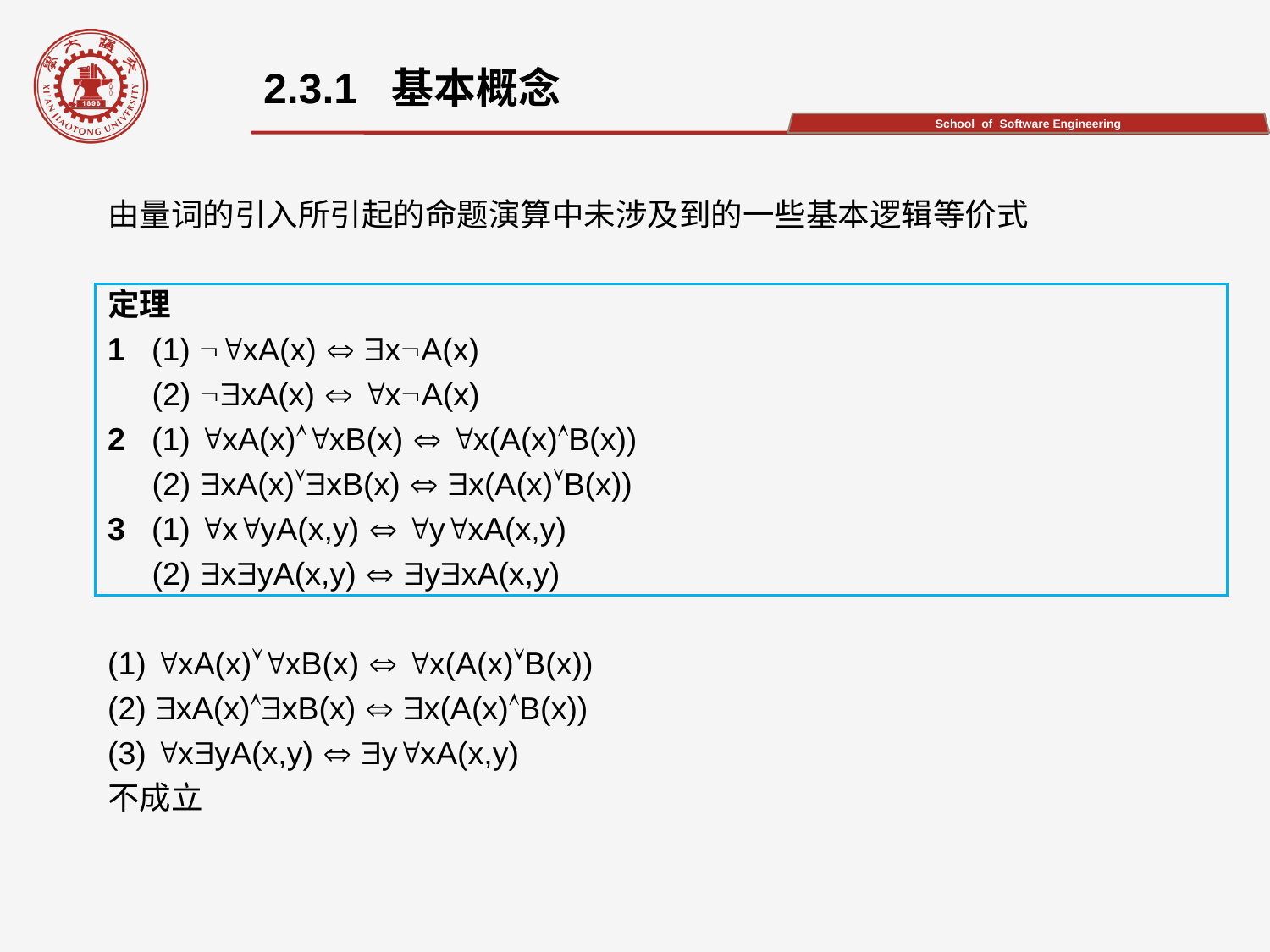

2.3.1  基本概念
由量词的引入所引起的命题演算中未涉及到的一些基本逻辑等价式

定理
1   (1) ¬∀xA(x) ⇔ ∃x¬A(x)
     (2) ¬∃xA(x) ⇔ ∀x¬A(x)
2   (1) ∀xA(x)∧∀xB(x) ⇔ ∀x(A(x)∧B(x))
     (2) ∃xA(x)∨∃xB(x) ⇔ ∃x(A(x)∨B(x))
3   (1) ∀x∀yA(x,y) ⇔ ∀y∀xA(x,y)
     (2) ∃x∃yA(x,y) ⇔ ∃y∃xA(x,y)

(1) ∀xA(x)∨∀xB(x) ⇔ ∀x(A(x)∨B(x))
(2) ∃xA(x)∧∃xB(x) ⇔ ∃x(A(x)∧B(x))
(3) ∀x∃yA(x,y) ⇔ ∃y∀xA(x,y)
不成立